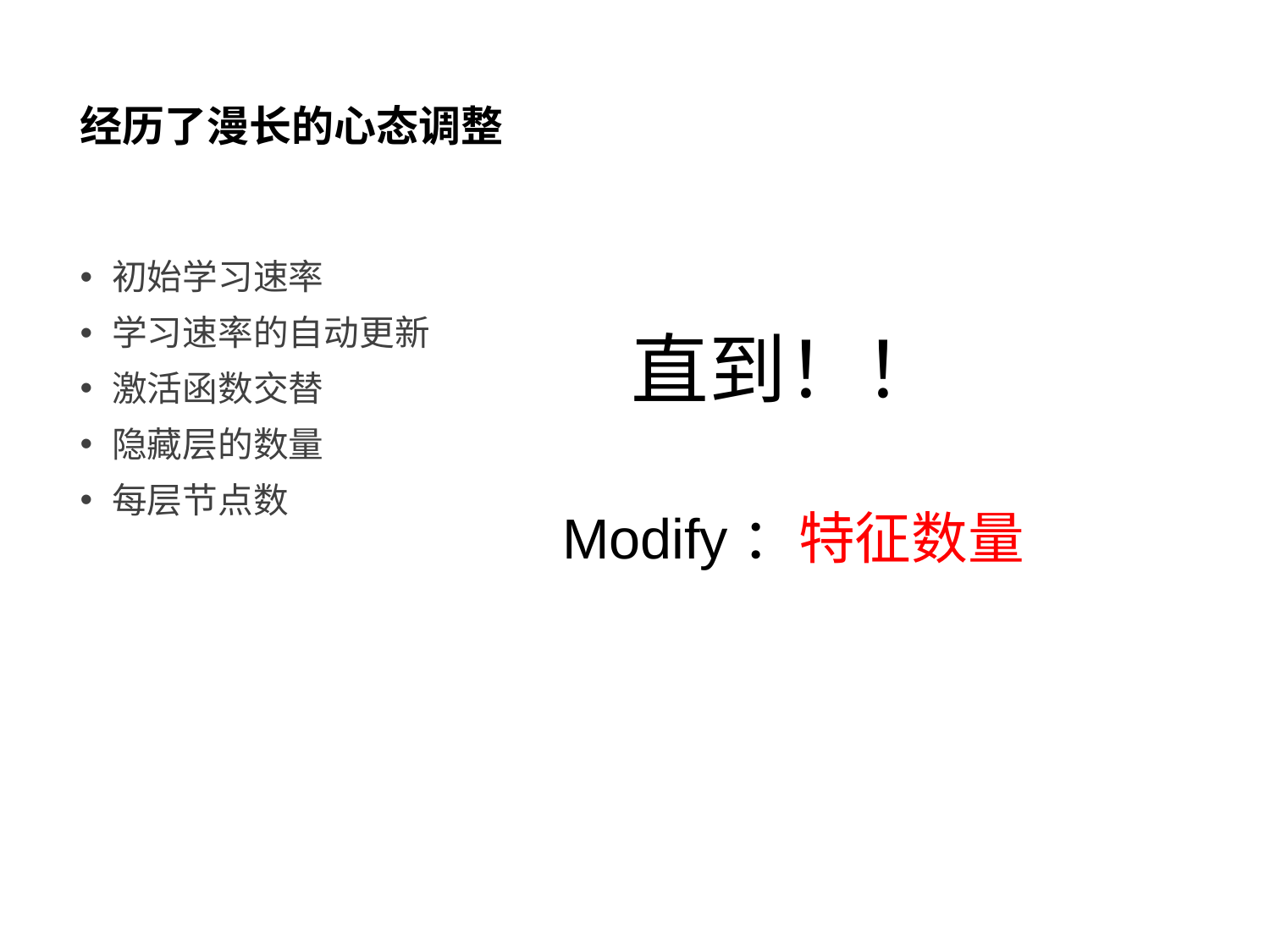

# 经历了漫长的心态调整
初始学习速率
学习速率的自动更新
激活函数交替
隐藏层的数量
每层节点数

直到！！
Modify：特征数量